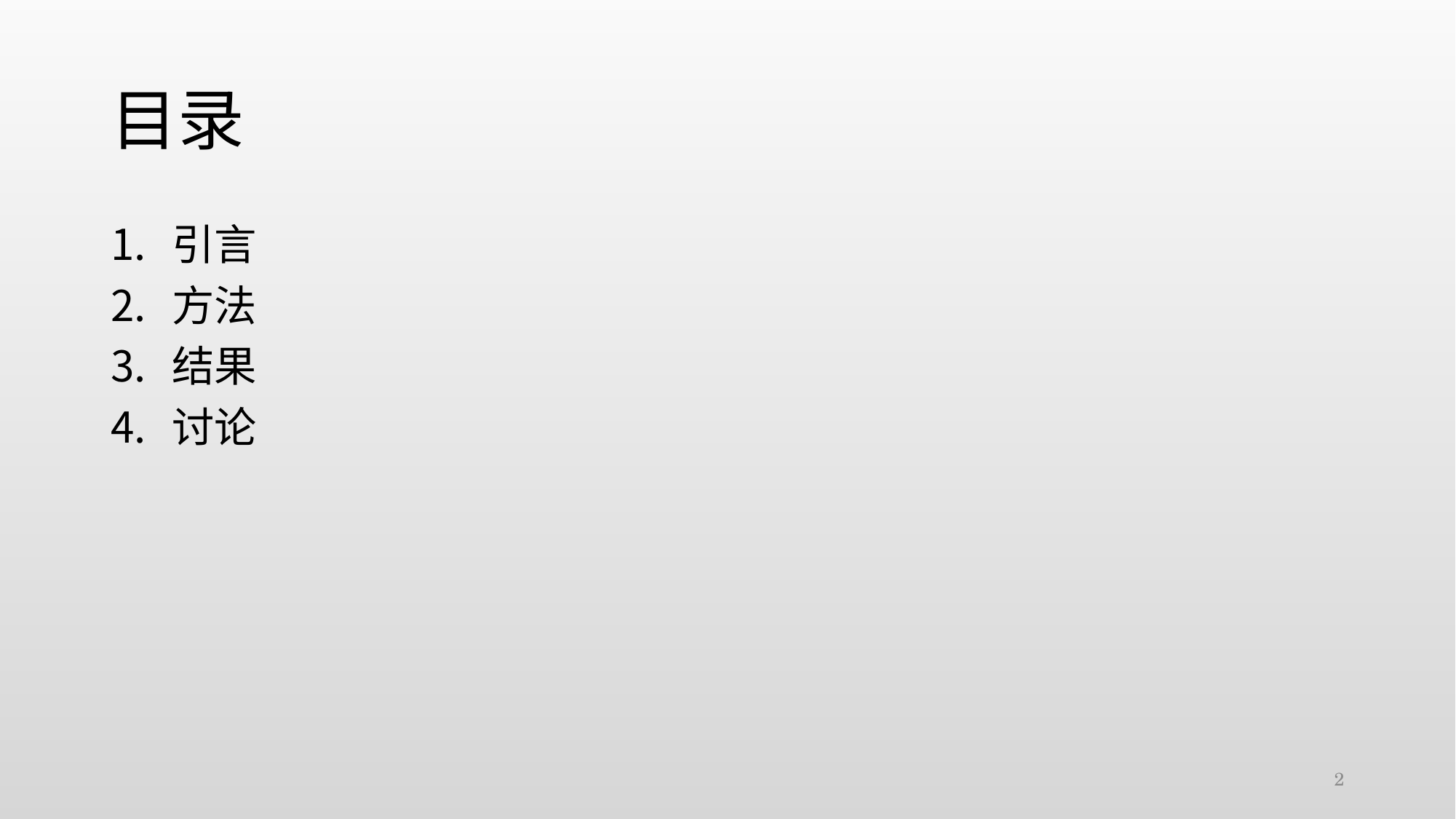

# 目录
引言
方法
结果
讨论
2